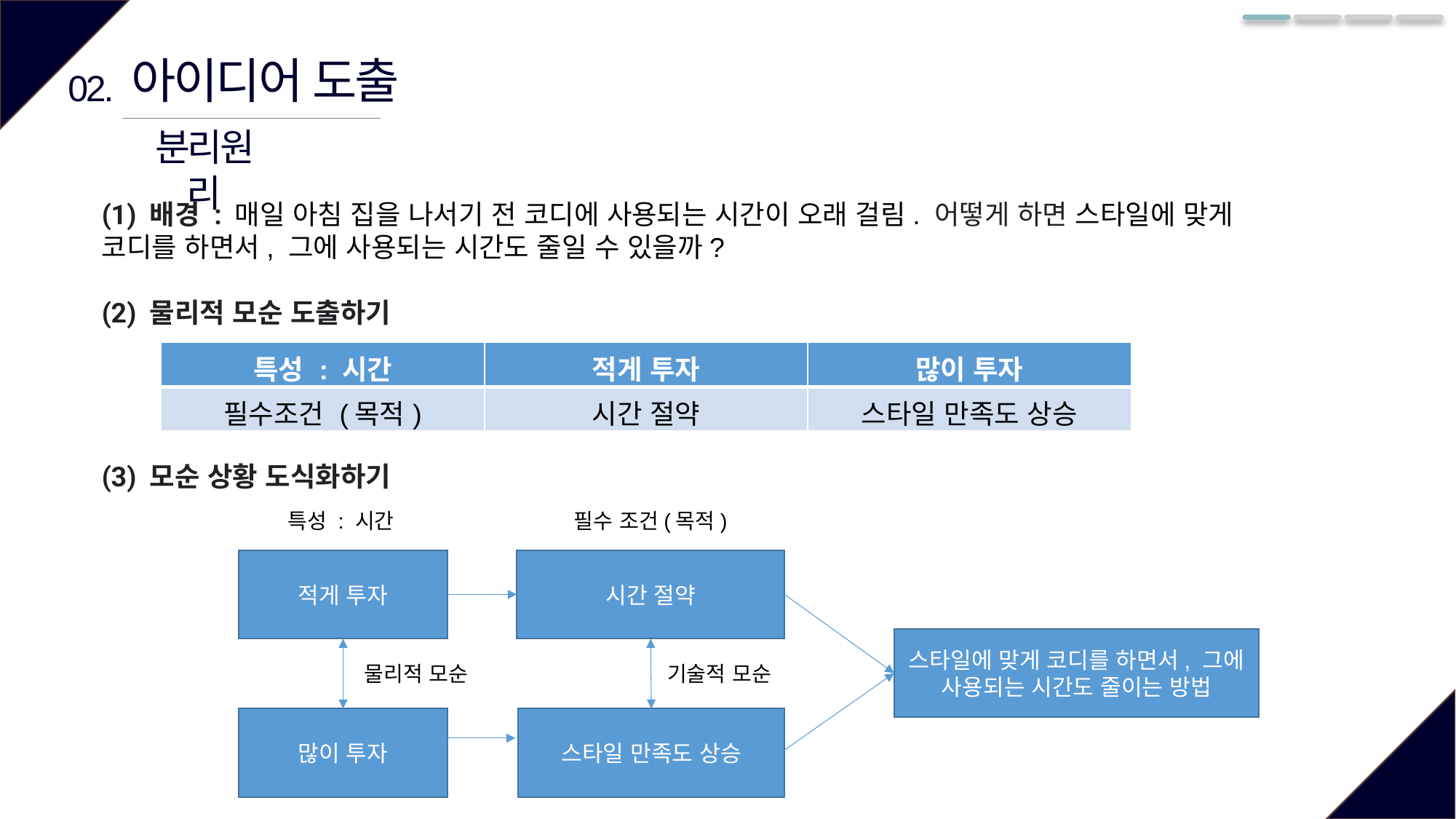

아이디어 도출
02.
분리원리
(1) 배경 : 매일 아침 집을 나서기 전 코디에 사용되는 시간이 오래 걸림. 어떻게 하면 스타일에 맞게 코디를 하면서, 그에 사용되는 시간도 줄일 수 있을까?

(2) 물리적 모순 도출하기

(3) 모순 상황 도식화하기

| 특성 : 시간 | 적게 투자 | 많이 투자 |
| --- | --- | --- |
| 필수조건 (목적) | 시간 절약 | 스타일 만족도 상승 |
필수 조건(목적)
특성 : 시간
적게 투자
시간 절약
스타일에 맞게 코디를 하면서, 그에 사용되는 시간도 줄이는 방법
물리적 모순
기술적 모순
많이 투자
스타일 만족도 상승